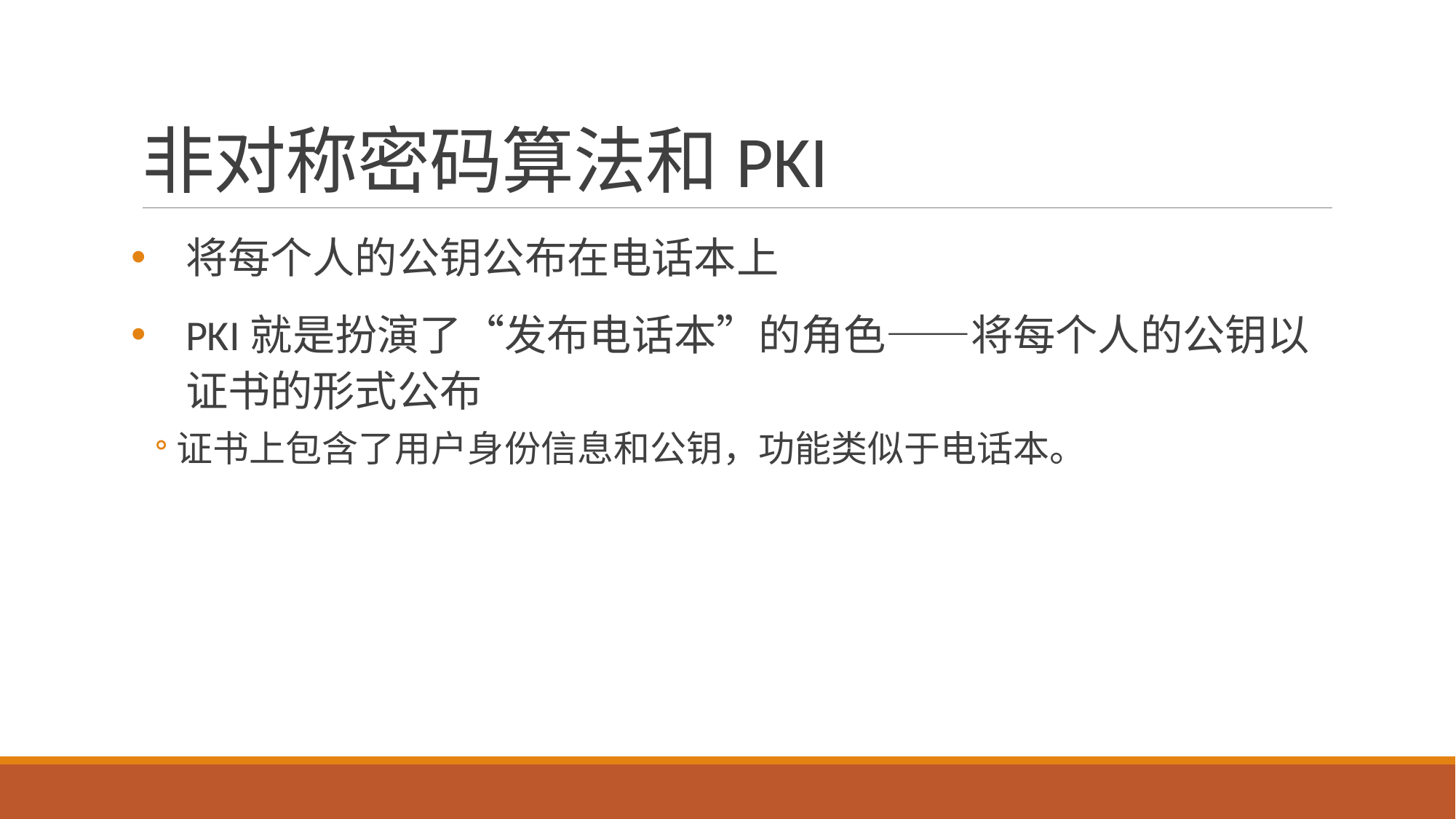

# 非对称密码算法和PKI
将每个人的公钥公布在电话本上
PKI就是扮演了“发布电话本”的角色——将每个人的公钥以证书的形式公布
证书上包含了用户身份信息和公钥，功能类似于电话本。